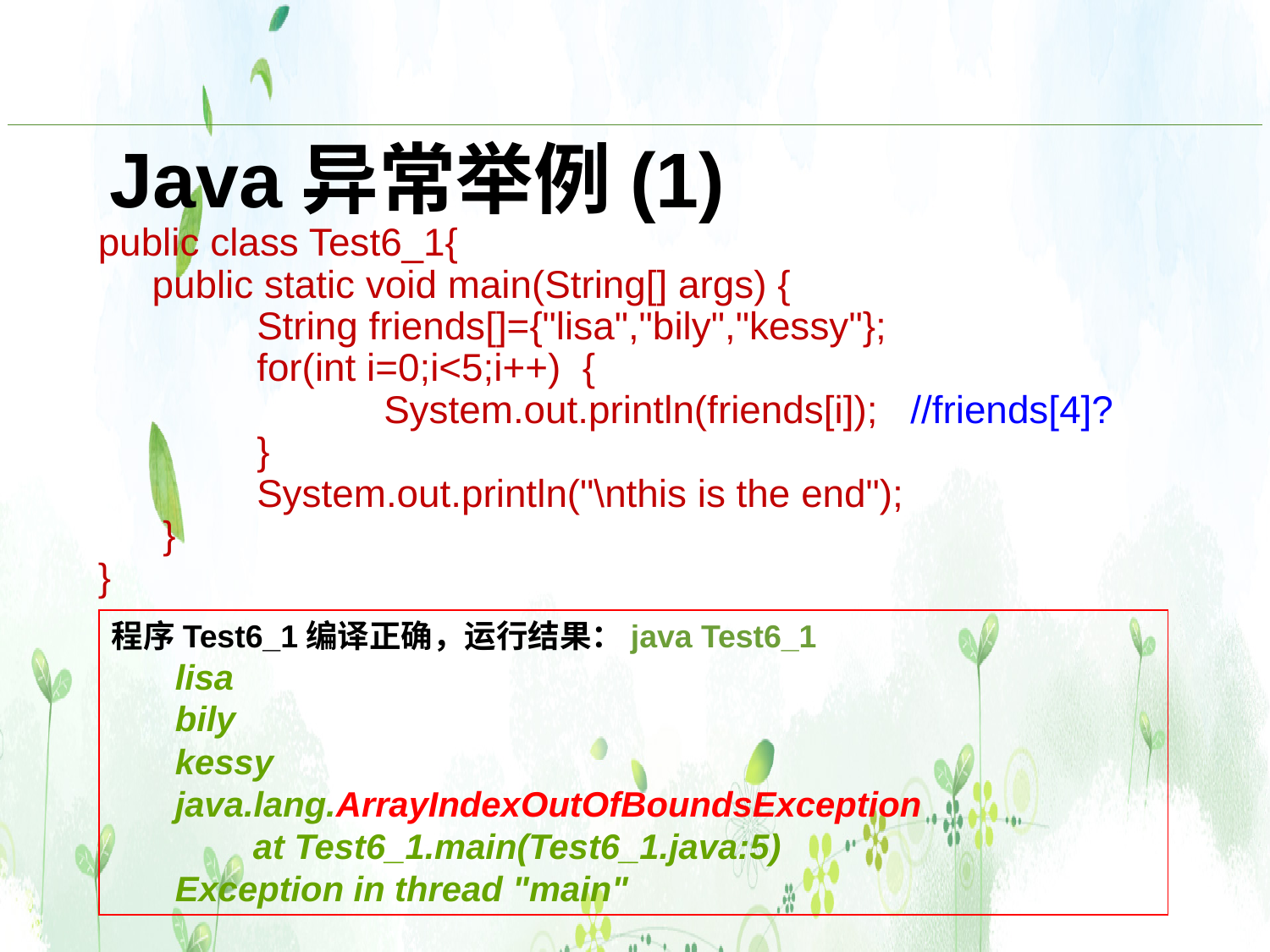

# Java异常举例(1)
public class Test6_1{
     public static void main(String[] args) {
      	String friends[]={"lisa","bily","kessy"};
      	for(int i=0;i<5;i++)  {
           		System.out.println(friends[i]);   //friends[4]?
         	}
		System.out.println("\nthis is the end");
      }
}
程序Test6_1编译正确，运行结果：java Test6_1
lisa
bily
kessy
java.lang.ArrayIndexOutOfBoundsException
        at Test6_1.main(Test6_1.java:5)
Exception in thread "main"